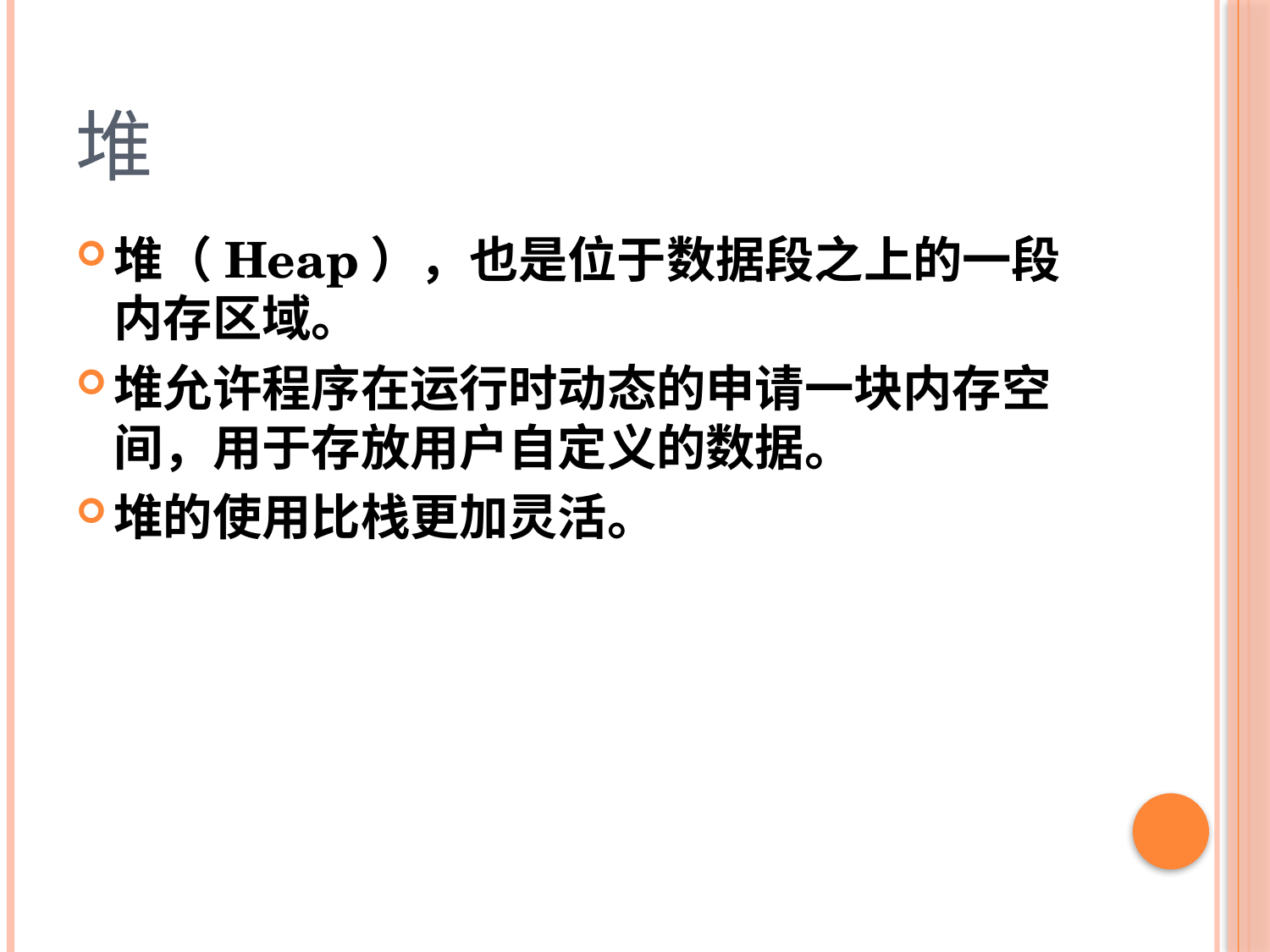

# 堆
堆（Heap），也是位于数据段之上的一段内存区域。
堆允许程序在运行时动态的申请一块内存空间，用于存放用户自定义的数据。
堆的使用比栈更加灵活。